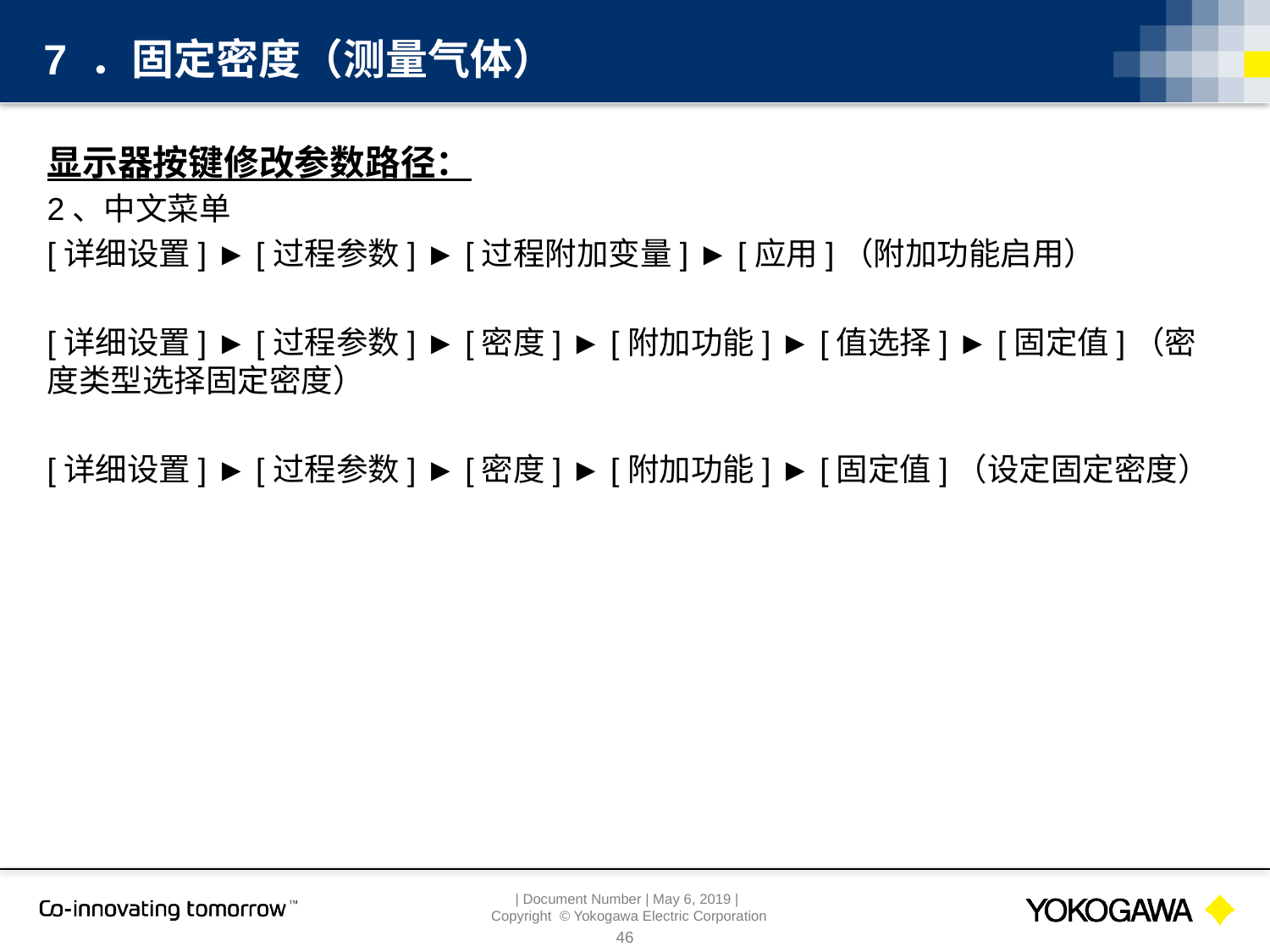

7 ．固定密度（测量气体）

显示器按键修改参数路径：
2、中文菜单
[详细设置] ► [过程参数] ► [过程附加变量] ► [应用]（附加功能启用）

[详细设置] ► [过程参数] ► [密度] ► [附加功能] ► [值选择] ► [固定值]（密度类型选择固定密度）

[详细设置] ► [过程参数] ► [密度] ► [附加功能] ► [固定值]（设定固定密度）